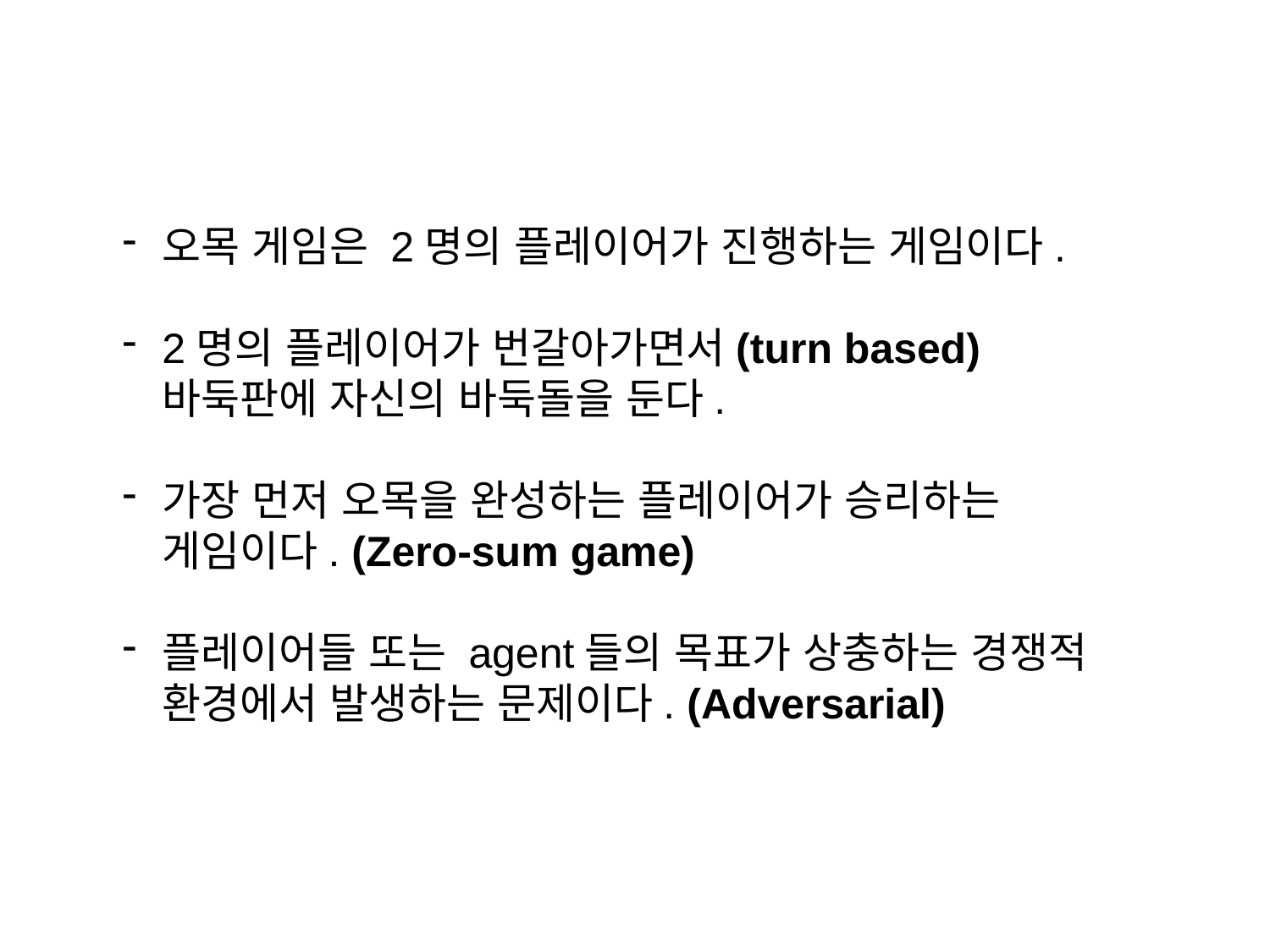

오목 게임은 2명의 플레이어가 진행하는 게임이다.

2명의 플레이어가 번갈아가면서(turn based) 바둑판에 자신의 바둑돌을 둔다.

가장 먼저 오목을 완성하는 플레이어가 승리하는 게임이다. (Zero-sum game)

플레이어들 또는 agent들의 목표가 상충하는 경쟁적 환경에서 발생하는 문제이다. (Adversarial)